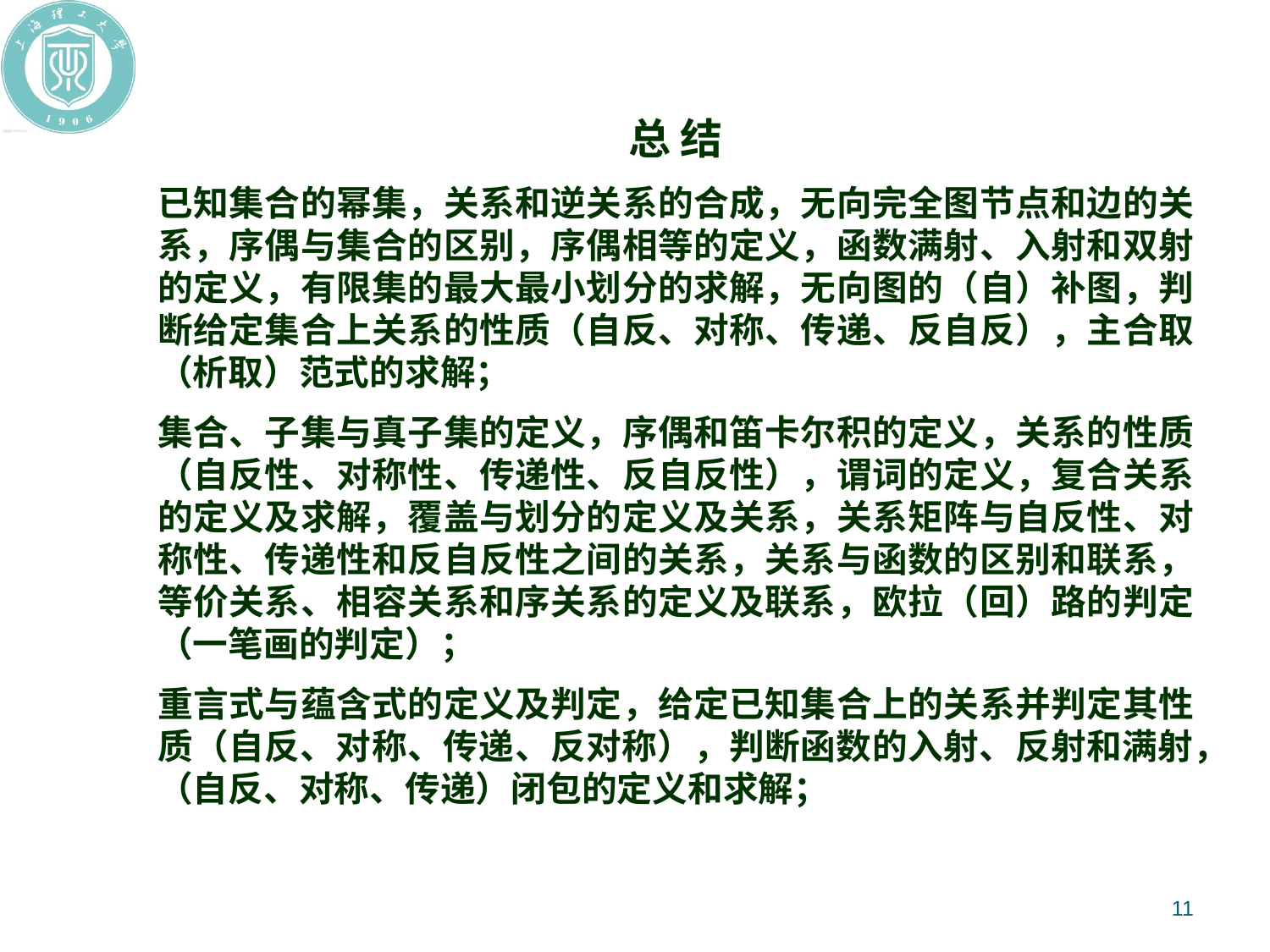

总 结
已知集合的幂集，关系和逆关系的合成，无向完全图节点和边的关系，序偶与集合的区别，序偶相等的定义，函数满射、入射和双射的定义，有限集的最大最小划分的求解，无向图的（自）补图，判断给定集合上关系的性质（自反、对称、传递、反自反），主合取（析取）范式的求解；
集合、子集与真子集的定义，序偶和笛卡尔积的定义，关系的性质（自反性、对称性、传递性、反自反性），谓词的定义，复合关系的定义及求解，覆盖与划分的定义及关系，关系矩阵与自反性、对称性、传递性和反自反性之间的关系，关系与函数的区别和联系，等价关系、相容关系和序关系的定义及联系，欧拉（回）路的判定（一笔画的判定）；
重言式与蕴含式的定义及判定，给定已知集合上的关系并判定其性质（自反、对称、传递、反对称），判断函数的入射、反射和满射，（自反、对称、传递）闭包的定义和求解；
11